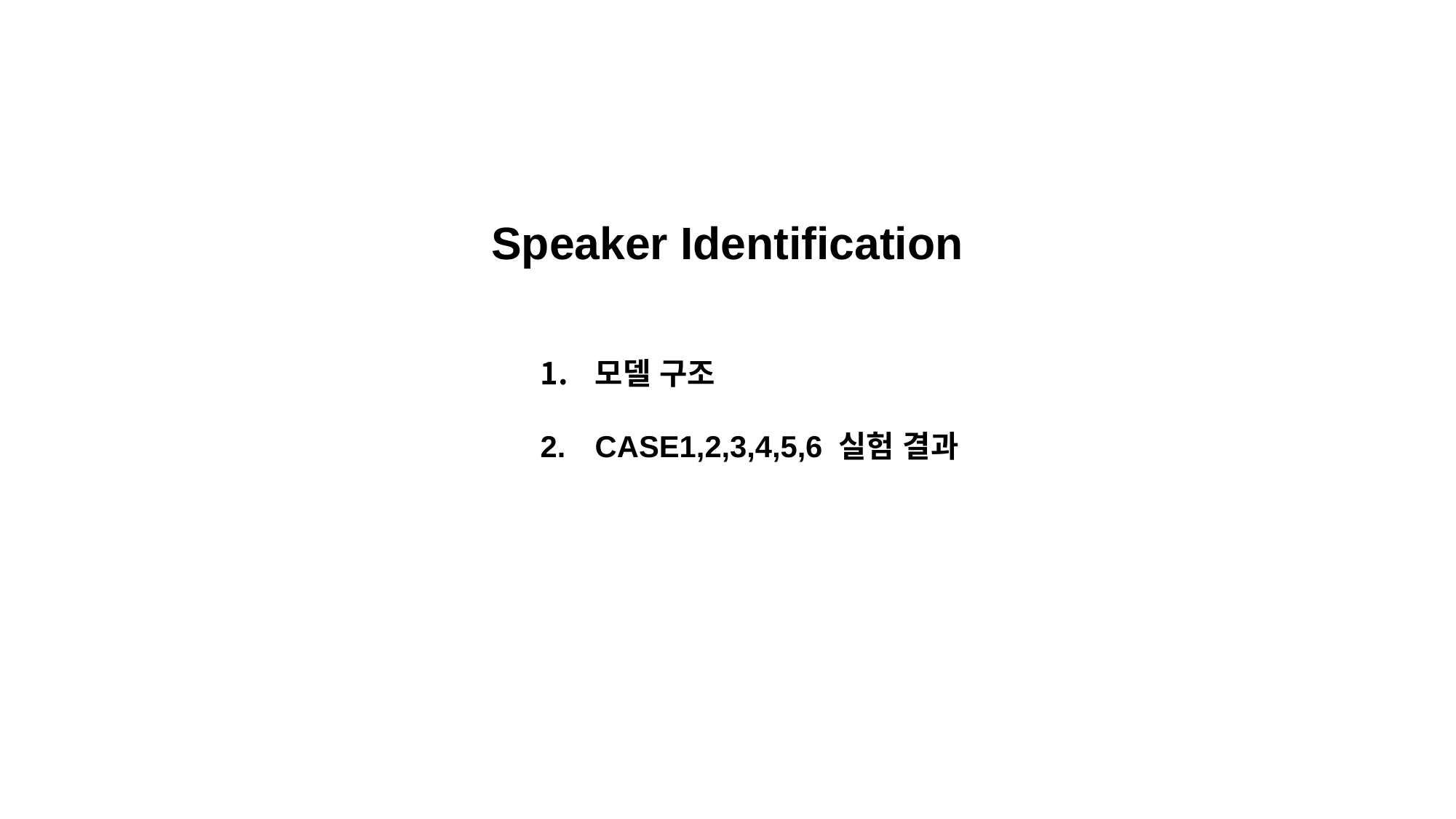

Speaker Identification
모델 구조

CASE1,2,3,4,5,6 실험 결과